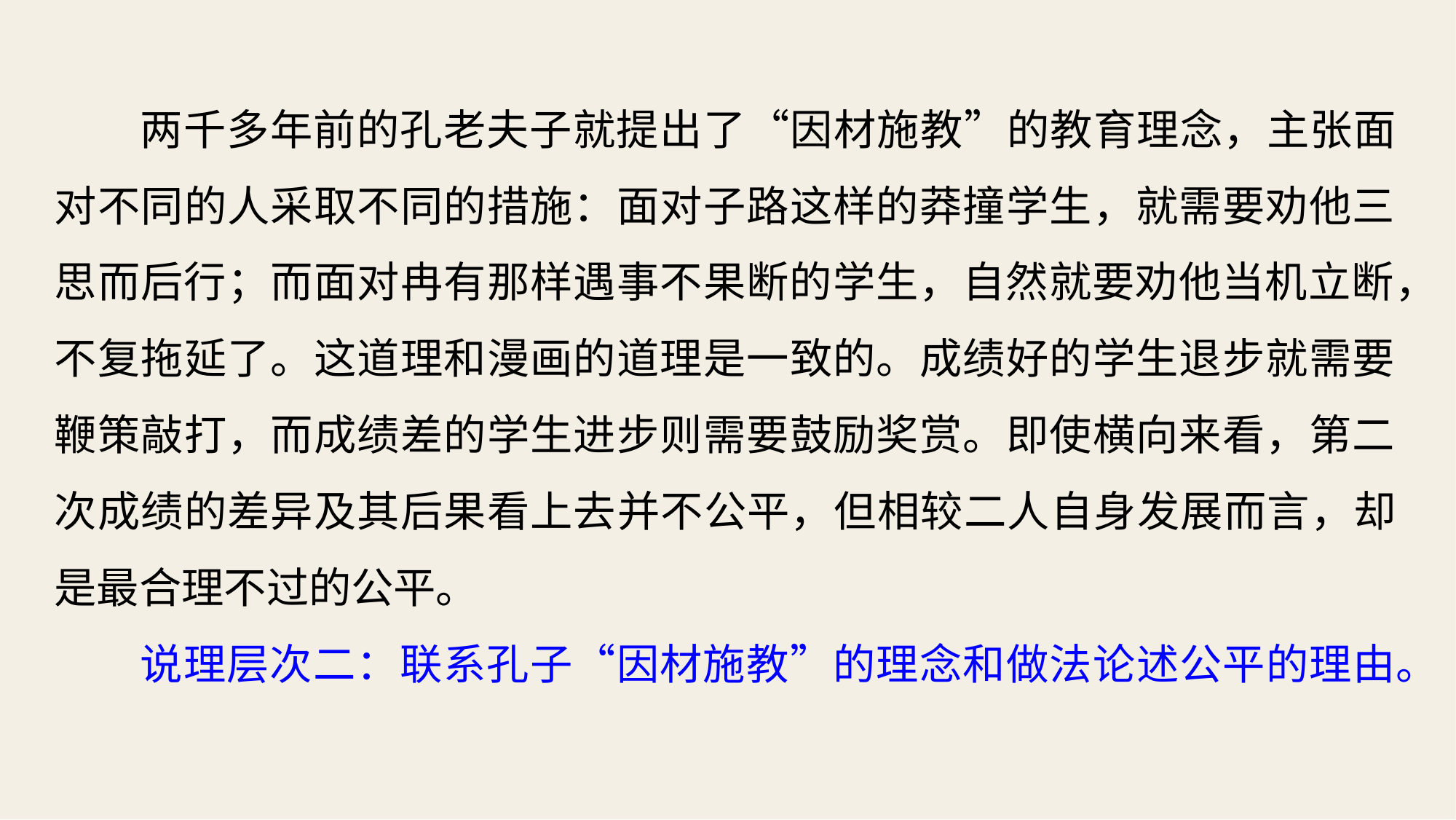

两千多年前的孔老夫子就提出了“因材施教”的教育理念，主张面对不同的人采取不同的措施：面对子路这样的莽撞学生，就需要劝他三思而后行；而面对冉有那样遇事不果断的学生，自然就要劝他当机立断，不复拖延了。这道理和漫画的道理是一致的。成绩好的学生退步就需要鞭策敲打，而成绩差的学生进步则需要鼓励奖赏。即使横向来看，第二次成绩的差异及其后果看上去并不公平，但相较二人自身发展而言，却是最合理不过的公平。
说理层次二：联系孔子“因材施教”的理念和做法论述公平的理由。